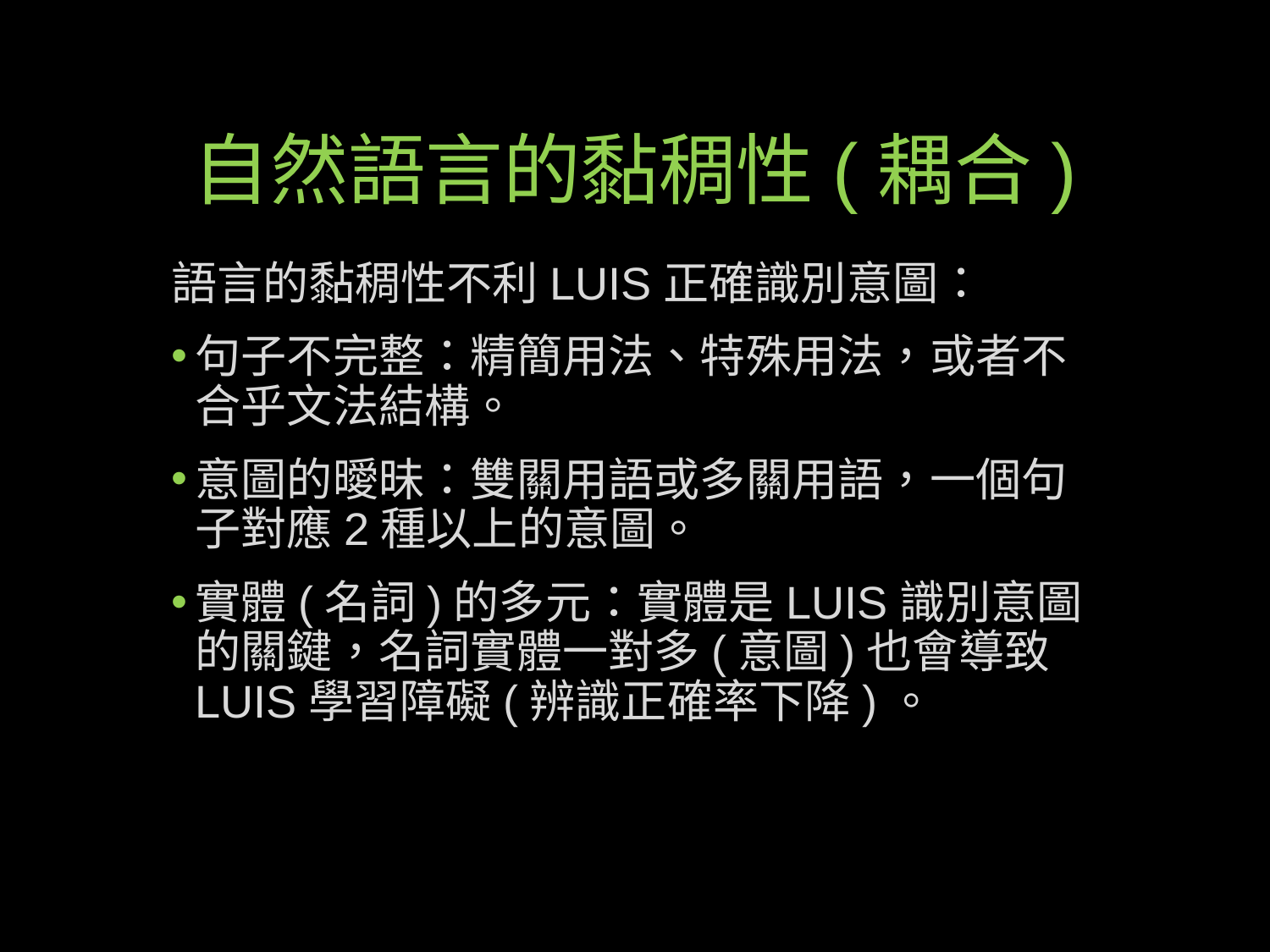

# 自然語言的黏稠性(耦合)
語言的黏稠性不利LUIS正確識別意圖：
句子不完整：精簡用法、特殊用法，或者不合乎文法結構。
意圖的曖昧：雙關用語或多關用語，一個句子對應2種以上的意圖。
實體(名詞)的多元：實體是LUIS識別意圖的關鍵，名詞實體一對多(意圖)也會導致LUIS學習障礙(辨識正確率下降)。